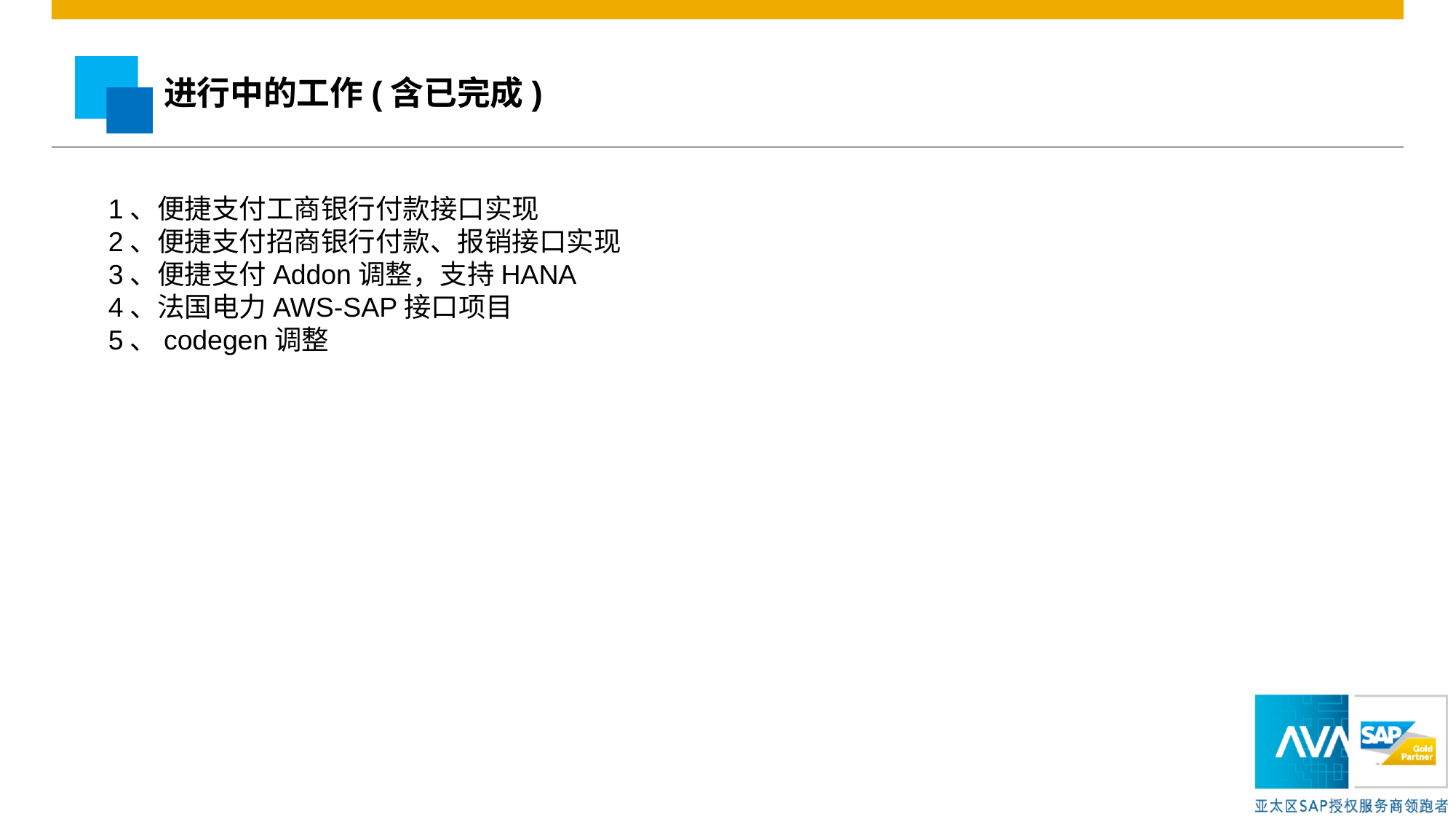

进行中的工作(含已完成)
1、便捷支付工商银行付款接口实现
2、便捷支付招商银行付款、报销接口实现
3、便捷支付Addon调整，支持HANA
4、法国电力AWS-SAP接口项目
5、codegen调整